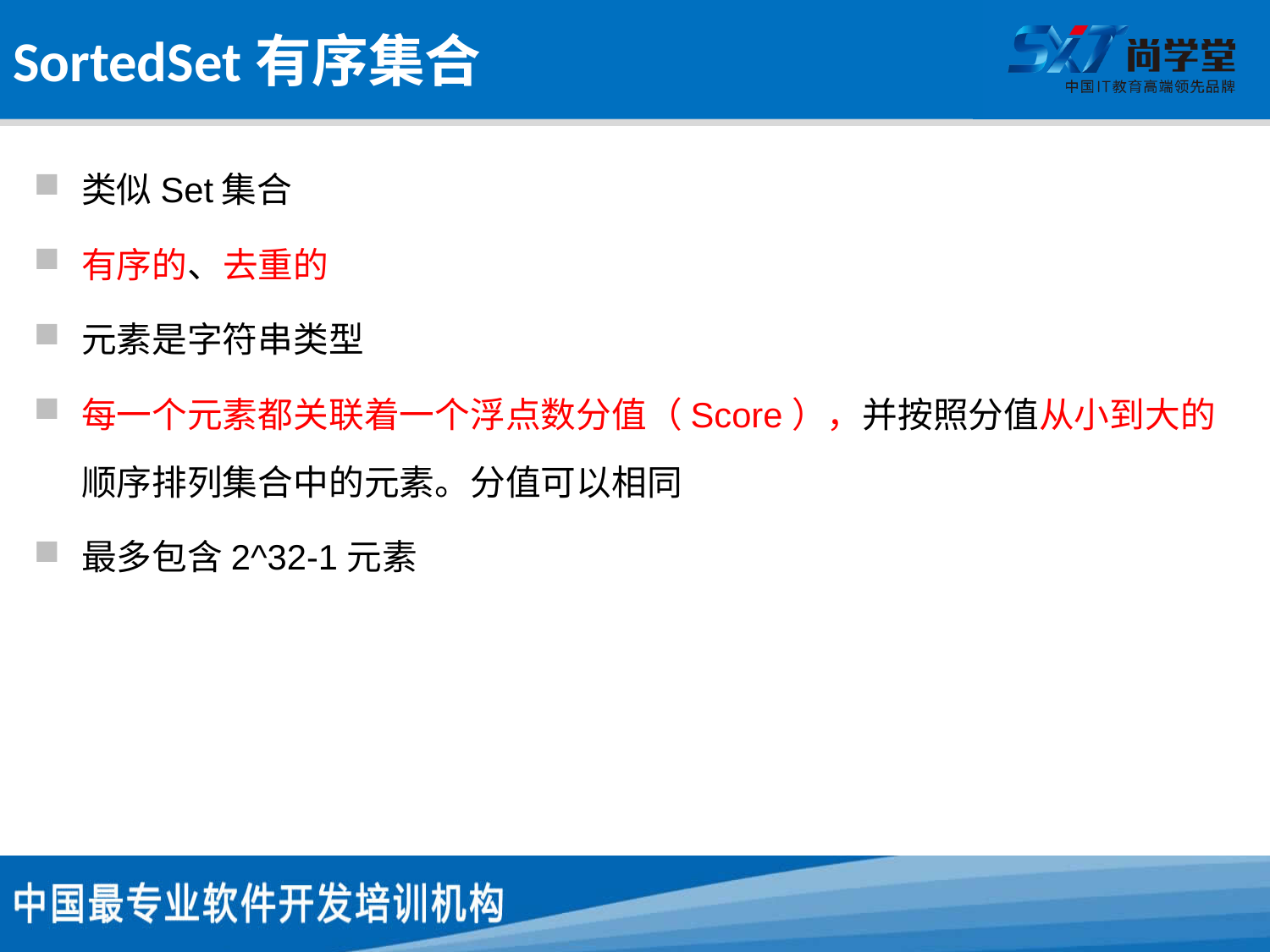

# SortedSet有序集合
类似Set集合
有序的、去重的
元素是字符串类型
每一个元素都关联着一个浮点数分值（Score），并按照分值从小到大的顺序排列集合中的元素。分值可以相同
最多包含2^32-1元素